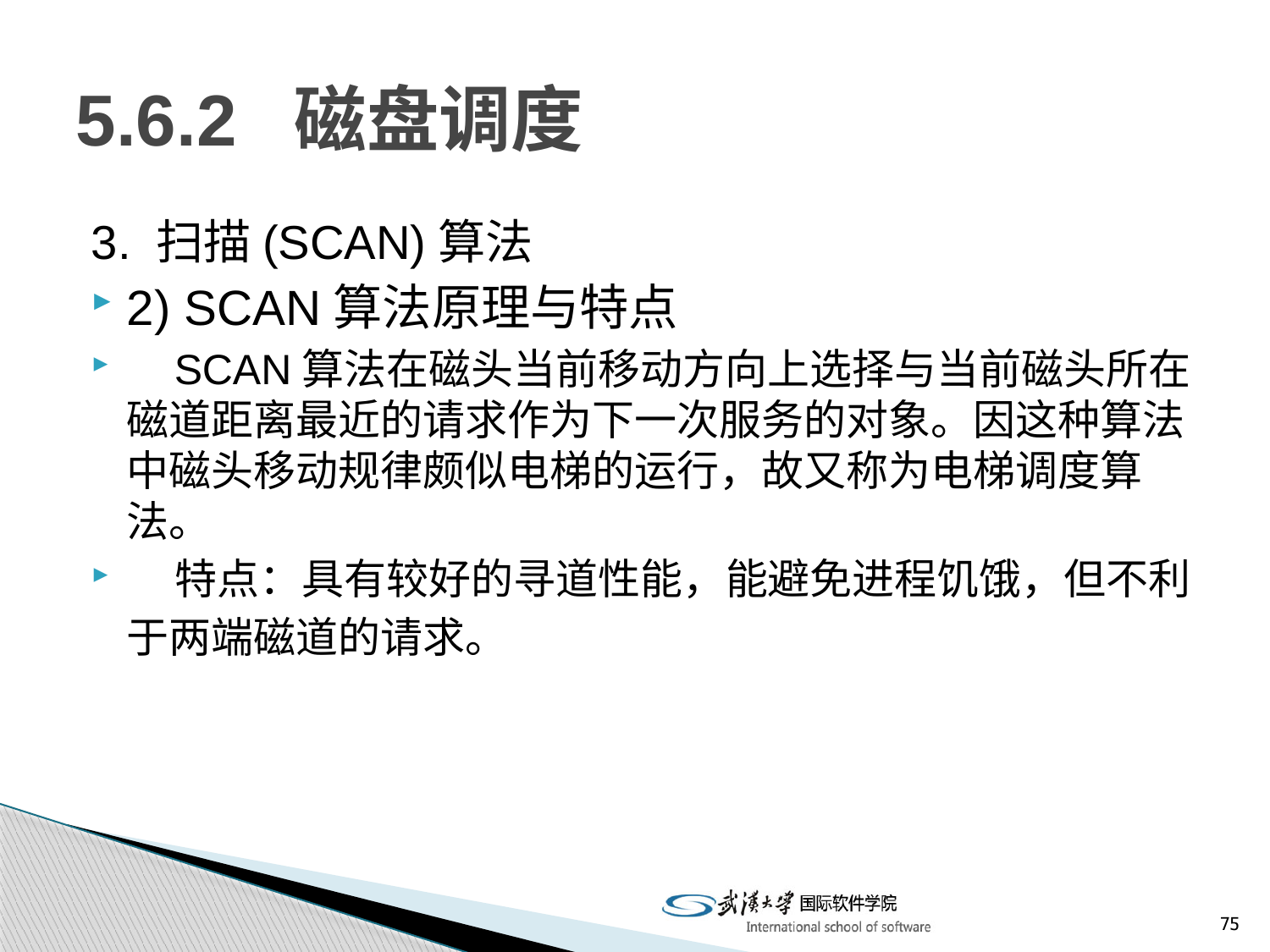

# 5.6.2  磁盘调度
3. 扫描(SCAN)算法
2) SCAN算法原理与特点
    SCAN算法在磁头当前移动方向上选择与当前磁头所在磁道距离最近的请求作为下一次服务的对象。因这种算法中磁头移动规律颇似电梯的运行，故又称为电梯调度算法。
    特点：具有较好的寻道性能，能避免进程饥饿，但不利于两端磁道的请求。

75